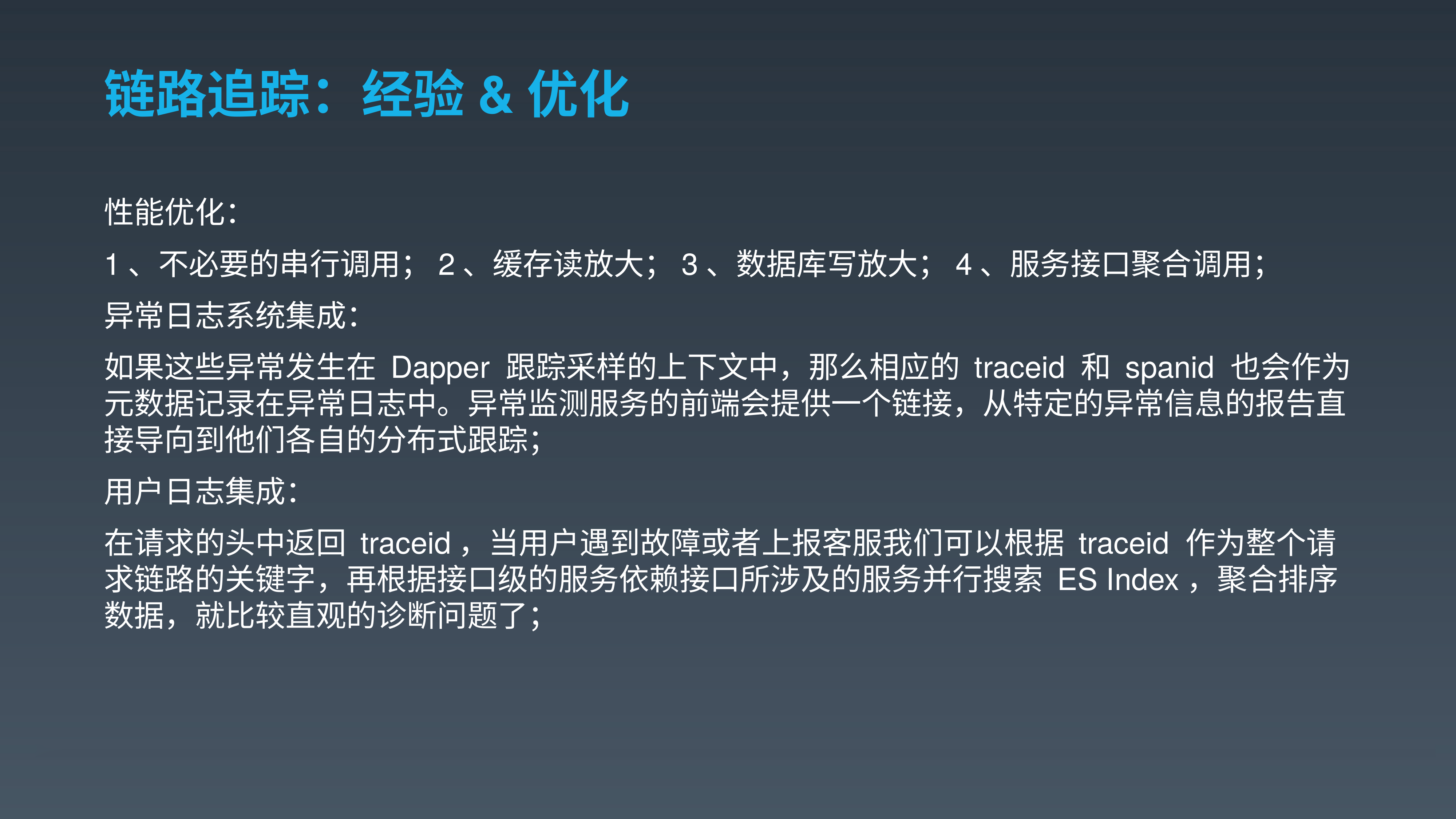

# 链路追踪：经验&优化
性能优化：
1、不必要的串行调用；2、缓存读放大；3、数据库写放大；4、服务接口聚合调用；
异常日志系统集成：
如果这些异常发生在 Dapper 跟踪采样的上下文中，那么相应的 traceid 和 spanid 也会作为元数据记录在异常日志中。异常监测服务的前端会提供一个链接，从特定的异常信息的报告直接导向到他们各自的分布式跟踪；
用户日志集成：
在请求的头中返回 traceid，当用户遇到故障或者上报客服我们可以根据 traceid 作为整个请求链路的关键字，再根据接口级的服务依赖接口所涉及的服务并行搜索 ES Index，聚合排序数据，就比较直观的诊断问题了；